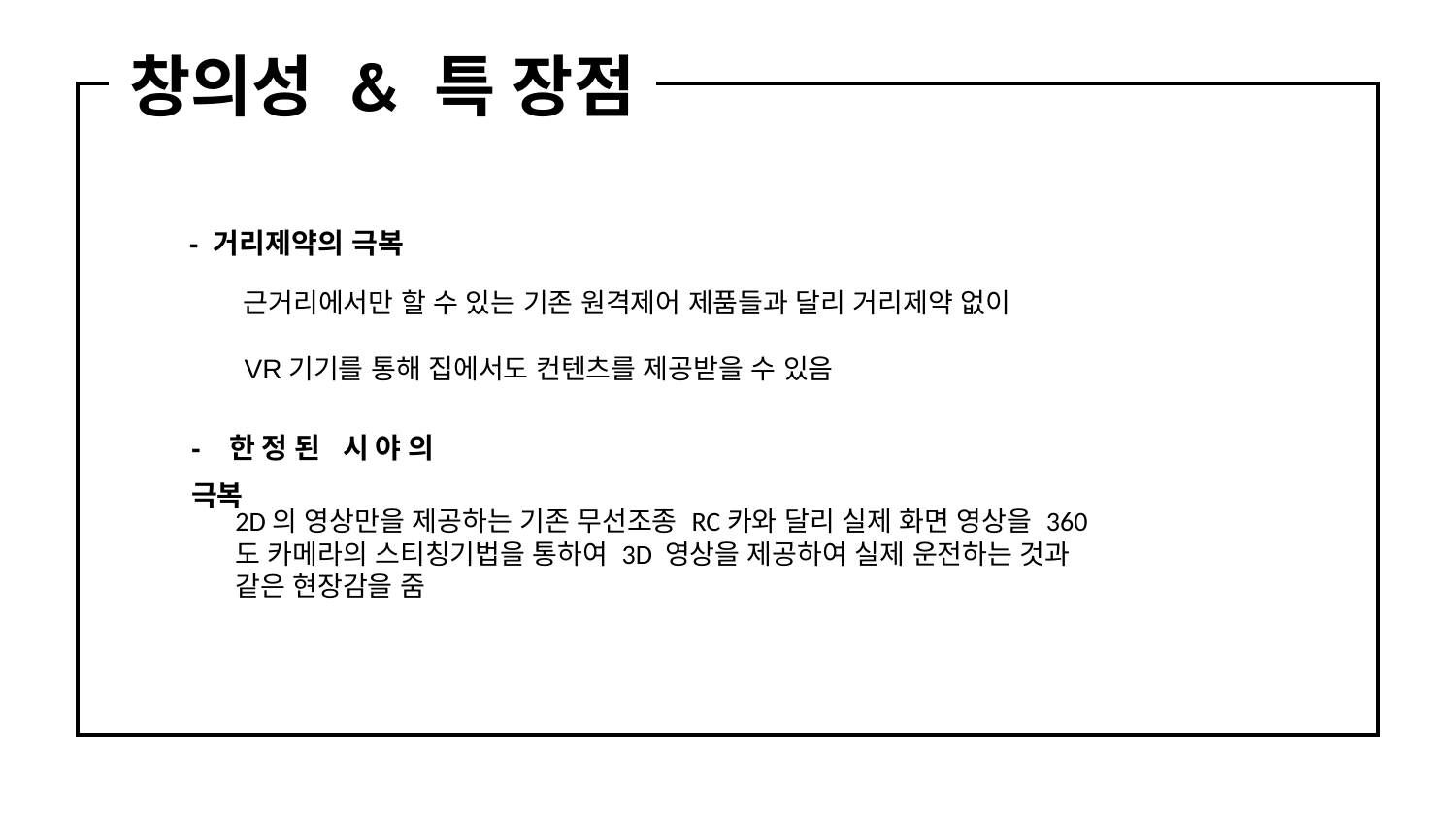

창의성 & 특 장점

- 거리제약의 극복
    근거리에서만 할 수 있는 기존 원격제어 제품들과 달리 거리제약 없이
     VR기기를 통해 집에서도 컨텐츠를 제공받을 수 있음
- 한정된 시야의 극복

2D의 영상만을 제공하는 기존 무선조종 RC카와 달리 실제 화면 영상을 360도 카메라의 스티칭기법을 통하여 3D 영상을 제공하여 실제 운전하는 것과 같은 현장감을 줌